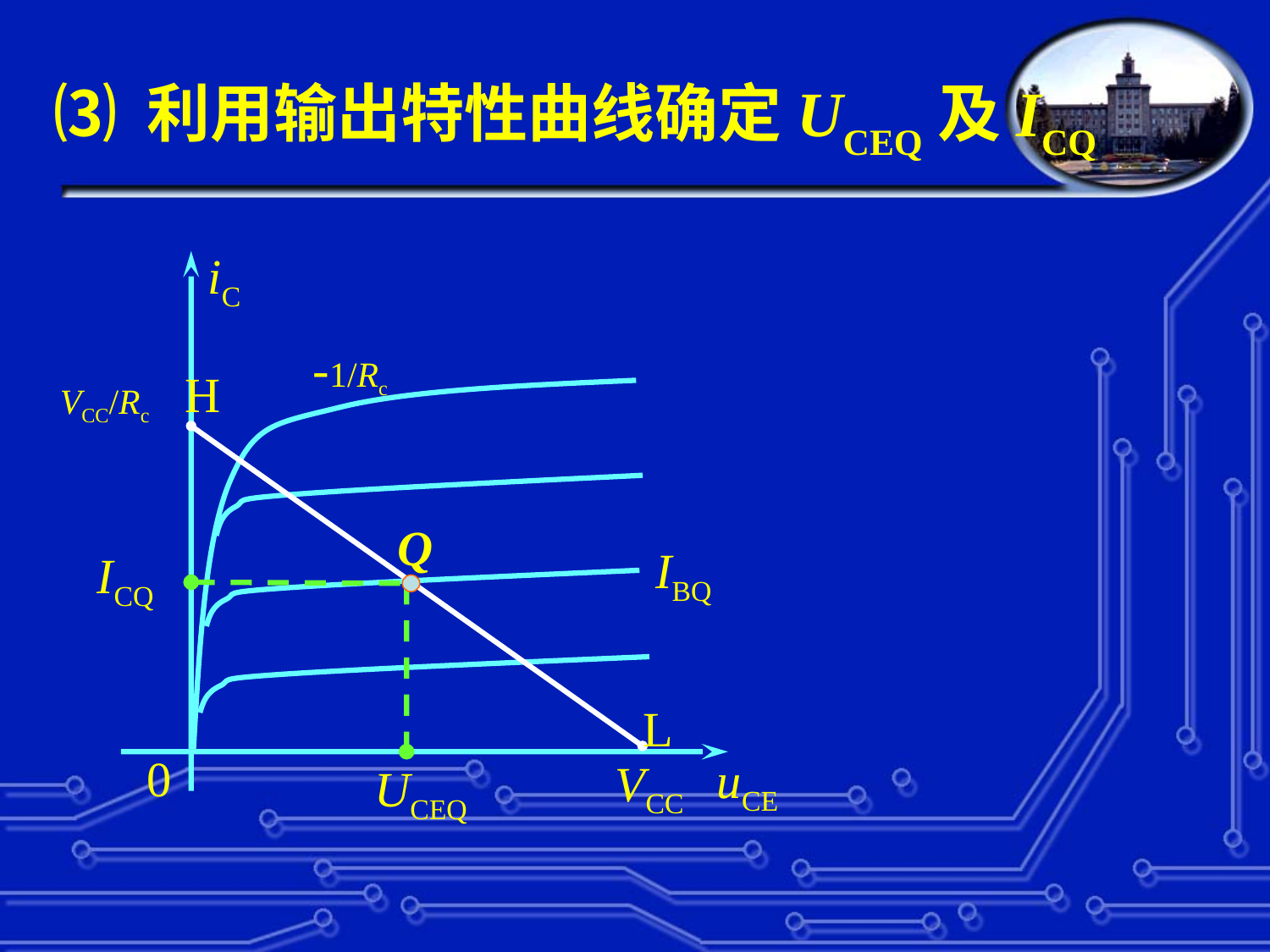

#
⑶ 利用输出特性曲线确定UCEQ及ICQ
iC

-1/Rc
H
VCC/Rc

Q
L
VCC

IBQ
ICQ

0
uCE
UCEQ